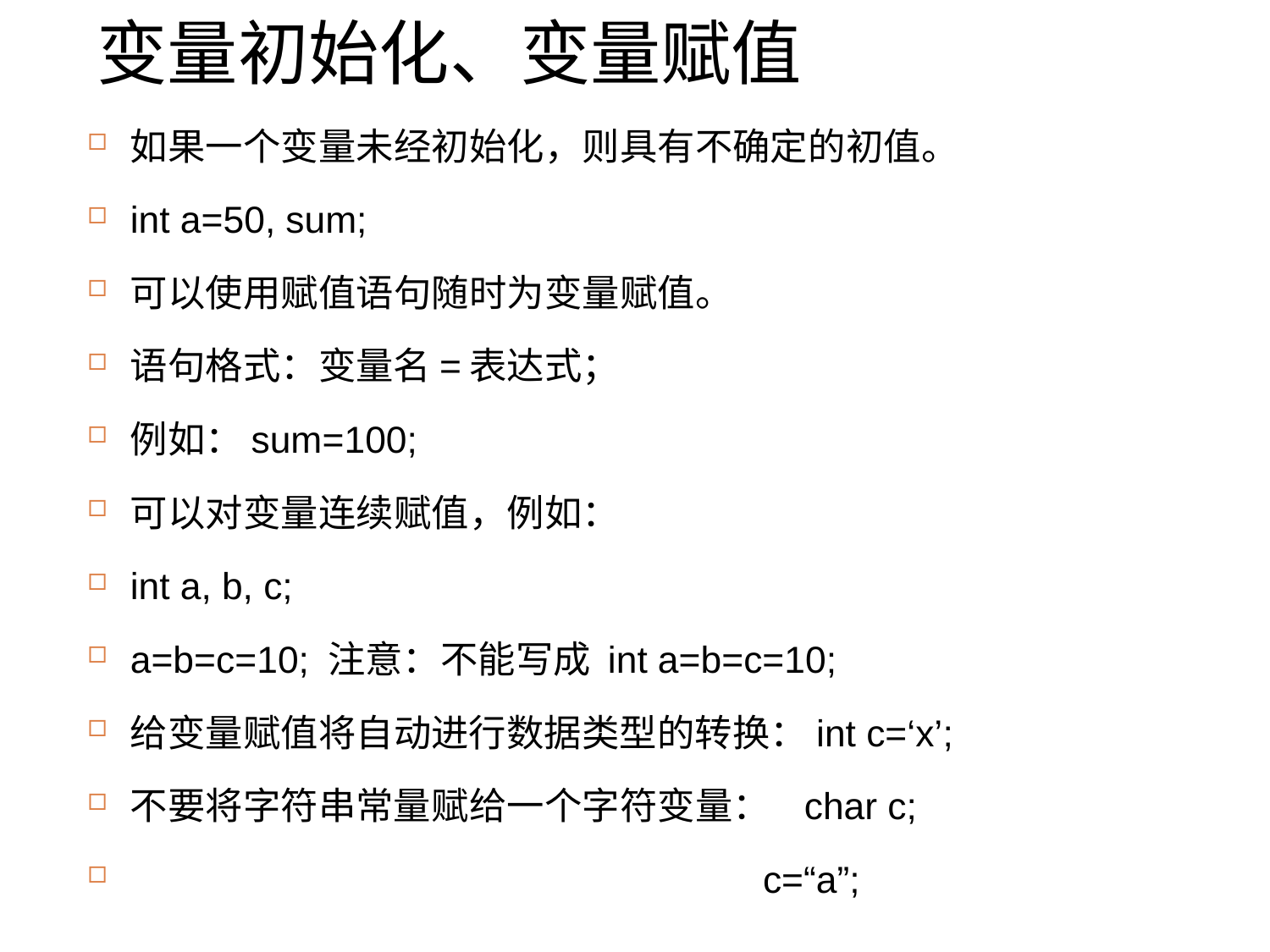

# 变量初始化、变量赋值
如果一个变量未经初始化，则具有不确定的初值。
int a=50, sum;
可以使用赋值语句随时为变量赋值。
语句格式：变量名=表达式；
例如：sum=100;
可以对变量连续赋值，例如：
int a, b, c;
a=b=c=10; 注意：不能写成 int a=b=c=10;
给变量赋值将自动进行数据类型的转换：int c=‘x’;
不要将字符串常量赋给一个字符变量：   char c;
                                                             c=“a”;